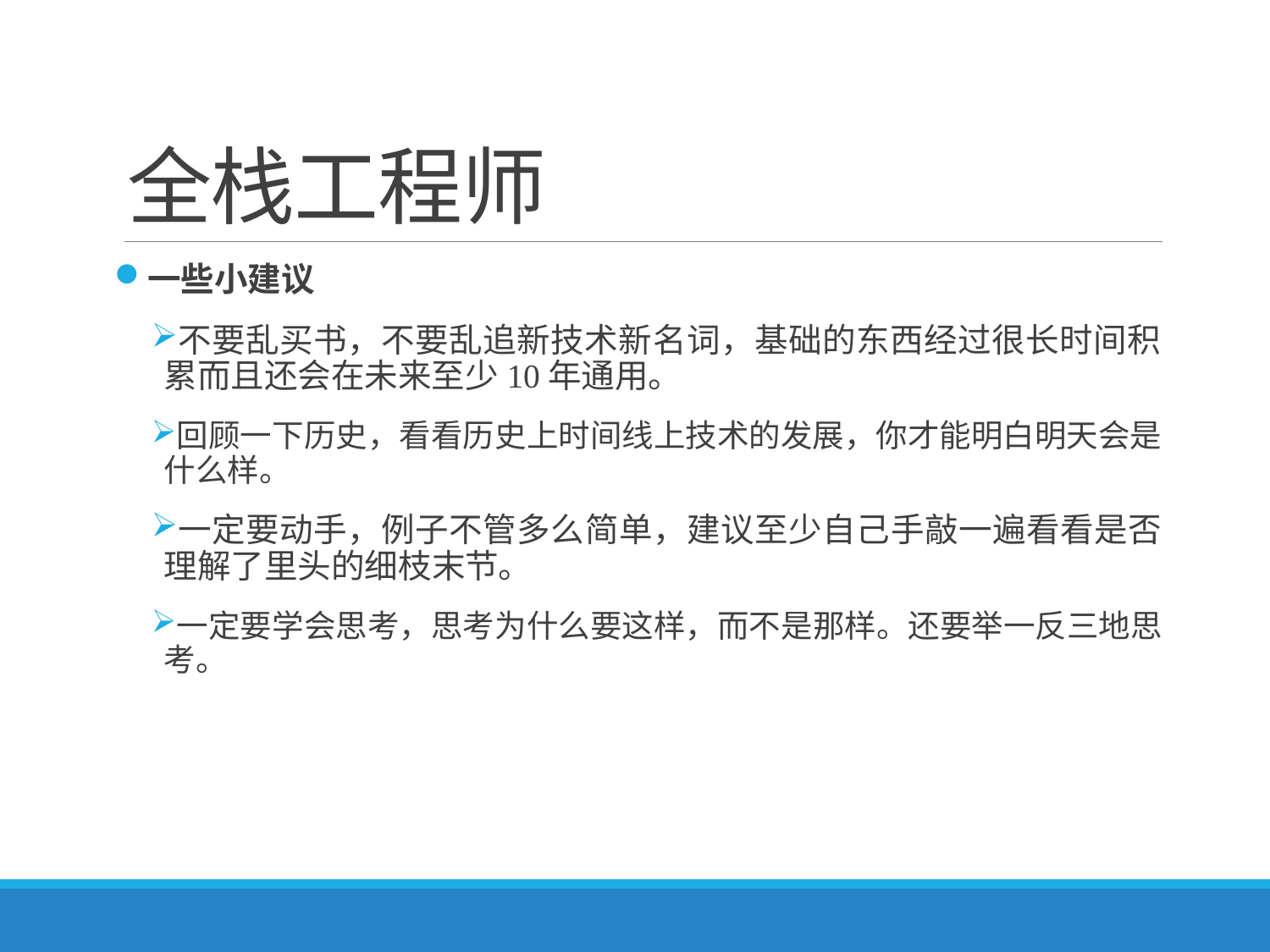

# 全栈工程师
一些小建议
不要乱买书，不要乱追新技术新名词，基础的东西经过很长时间积累而且还会在未来至少10年通用。
回顾一下历史，看看历史上时间线上技术的发展，你才能明白明天会是什么样。
一定要动手，例子不管多么简单，建议至少自己手敲一遍看看是否理解了里头的细枝末节。
一定要学会思考，思考为什么要这样，而不是那样。还要举一反三地思考。